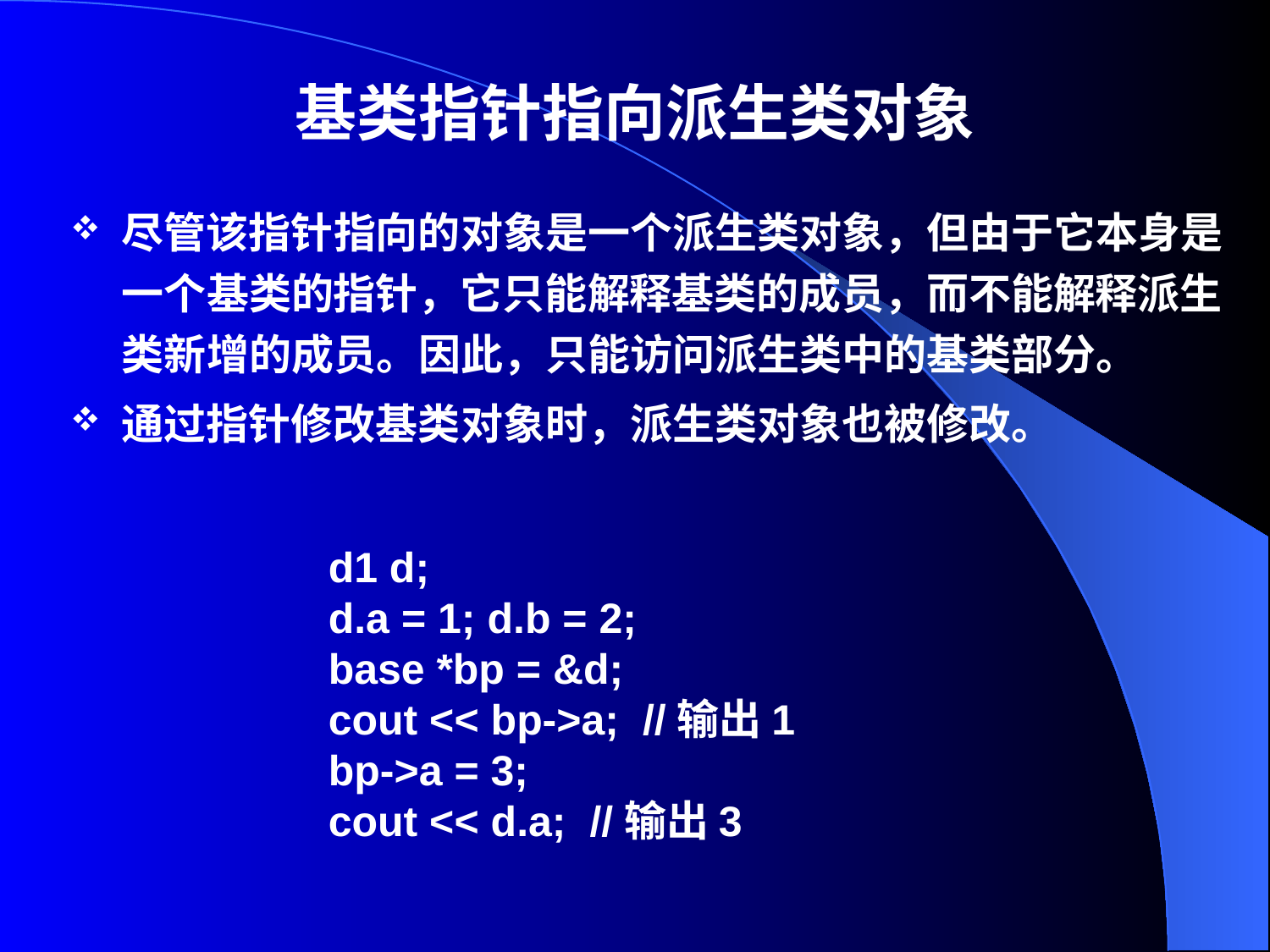

# 基类指针指向派生类对象
尽管该指针指向的对象是一个派生类对象，但由于它本身是一个基类的指针，它只能解释基类的成员，而不能解释派生类新增的成员。因此，只能访问派生类中的基类部分。
通过指针修改基类对象时，派生类对象也被修改。
d1 d;
d.a = 1; d.b = 2;
base *bp = &d;
cout << bp->a;  //输出1
bp->a = 3;
cout << d.a;  //输出3